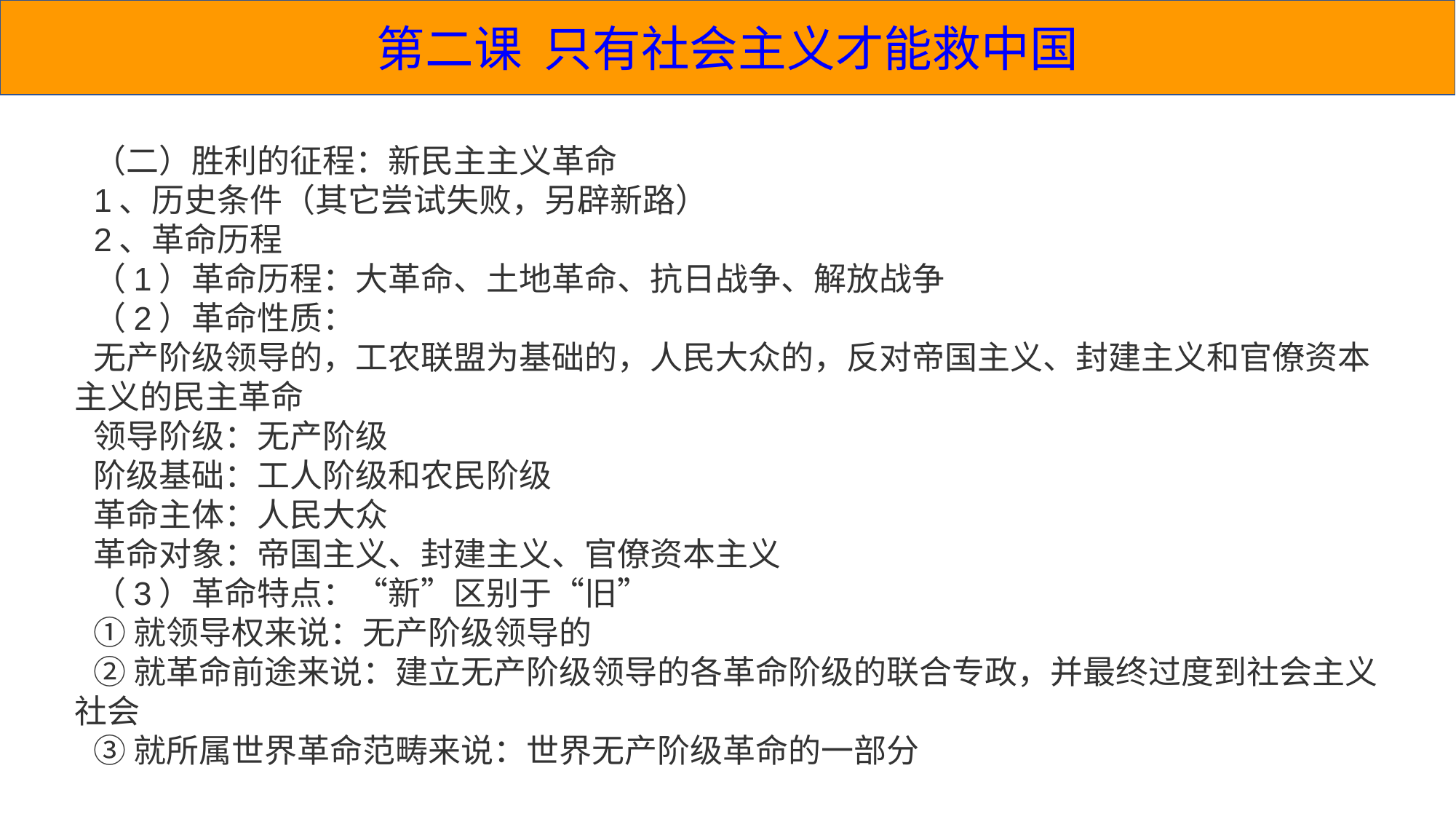

第二课  只有社会主义才能救中国
（二）胜利的征程：新民主主义革命
1、历史条件（其它尝试失败，另辟新路）
2、革命历程
（1）革命历程：大革命、土地革命、抗日战争、解放战争
（2）革命性质：
无产阶级领导的，工农联盟为基础的，人民大众的，反对帝国主义、封建主义和官僚资本主义的民主革命
领导阶级：无产阶级
阶级基础：工人阶级和农民阶级
革命主体：人民大众
革命对象：帝国主义、封建主义、官僚资本主义
（3）革命特点：“新”区别于“旧”
①就领导权来说：无产阶级领导的
②就革命前途来说：建立无产阶级领导的各革命阶级的联合专政，并最终过度到社会主义社会
③就所属世界革命范畴来说：世界无产阶级革命的一部分